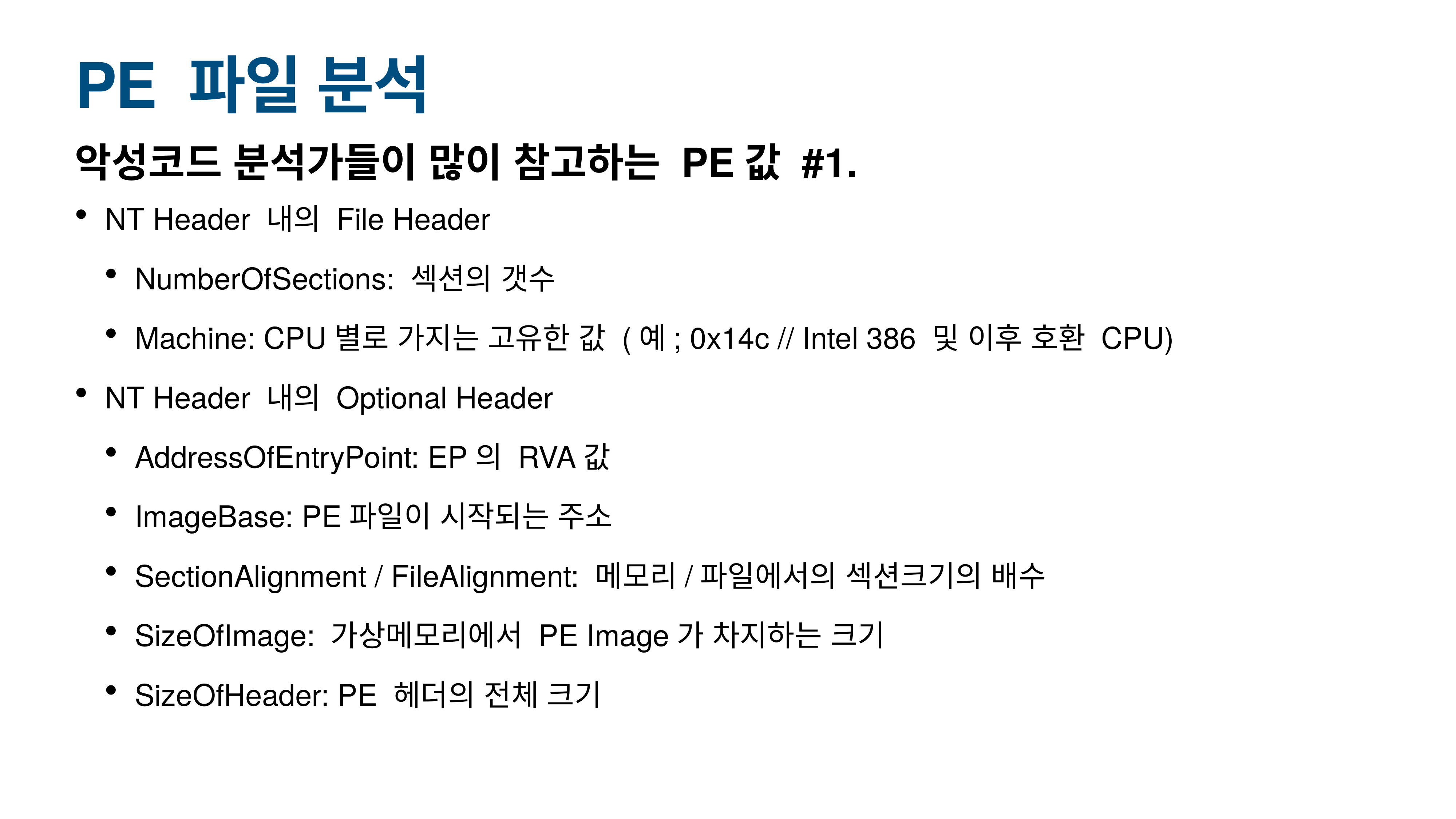

# PE 파일 분석
악성코드 분석가들이 많이 참고하는 PE값 #1.
NT Header 내의 File Header
NumberOfSections: 섹션의 갯수
Machine: CPU별로 가지는 고유한 값 (예; 0x14c // Intel 386 및 이후 호환 CPU)
NT Header 내의 Optional Header
AddressOfEntryPoint: EP의 RVA값
ImageBase: PE파일이 시작되는 주소
SectionAlignment / FileAlignment: 메모리/파일에서의 섹션크기의 배수
SizeOfImage: 가상메모리에서 PE Image가 차지하는 크기
SizeOfHeader: PE 헤더의 전체 크기